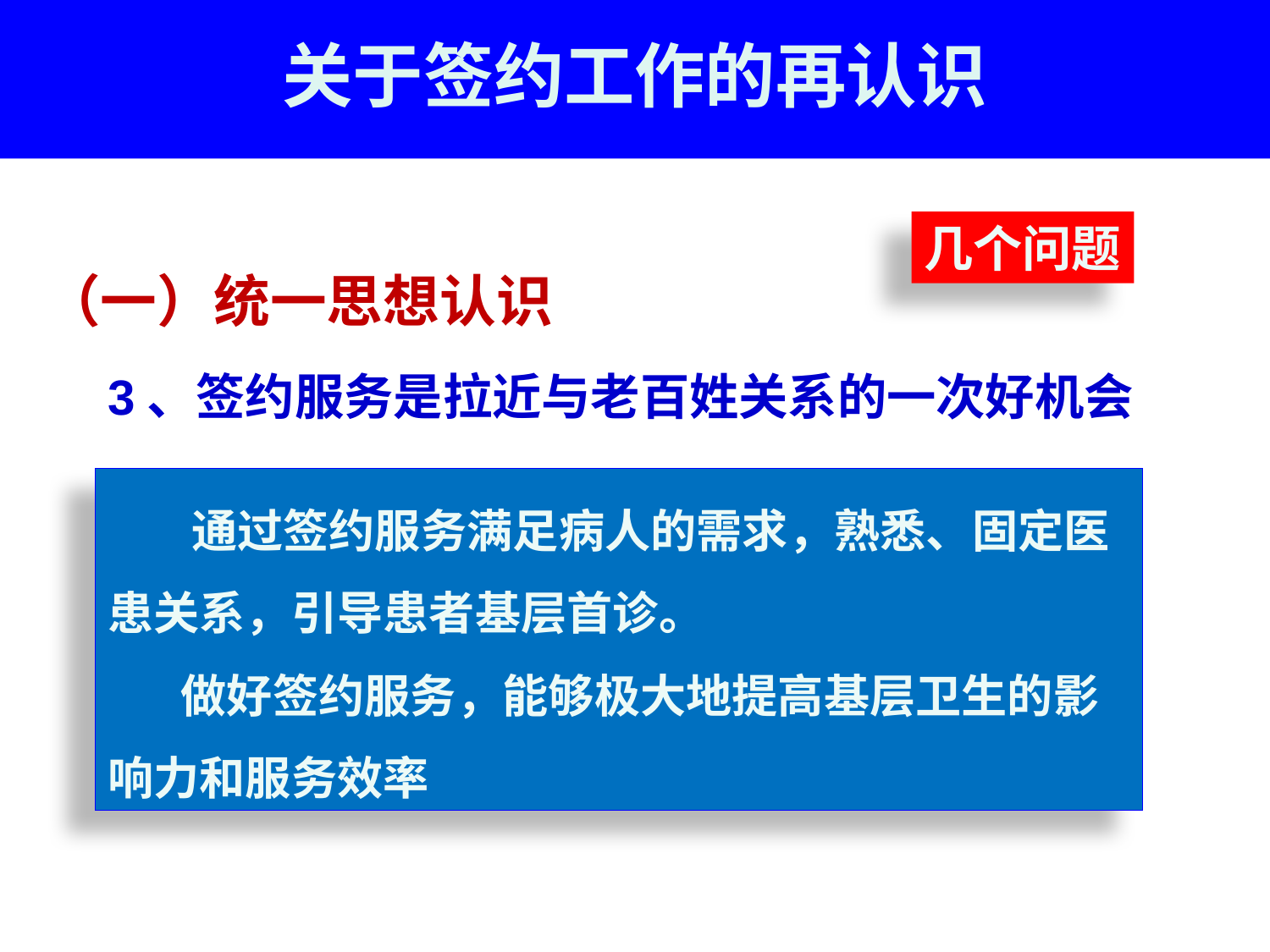

关于签约工作的再认识
几个问题
（一）统一思想认识
3、签约服务是拉近与老百姓关系的一次好机会
       通过签约服务满足病人的需求，熟悉、固定医患关系，引导患者基层首诊。
      做好签约服务，能够极大地提高基层卫生的影响力和服务效率